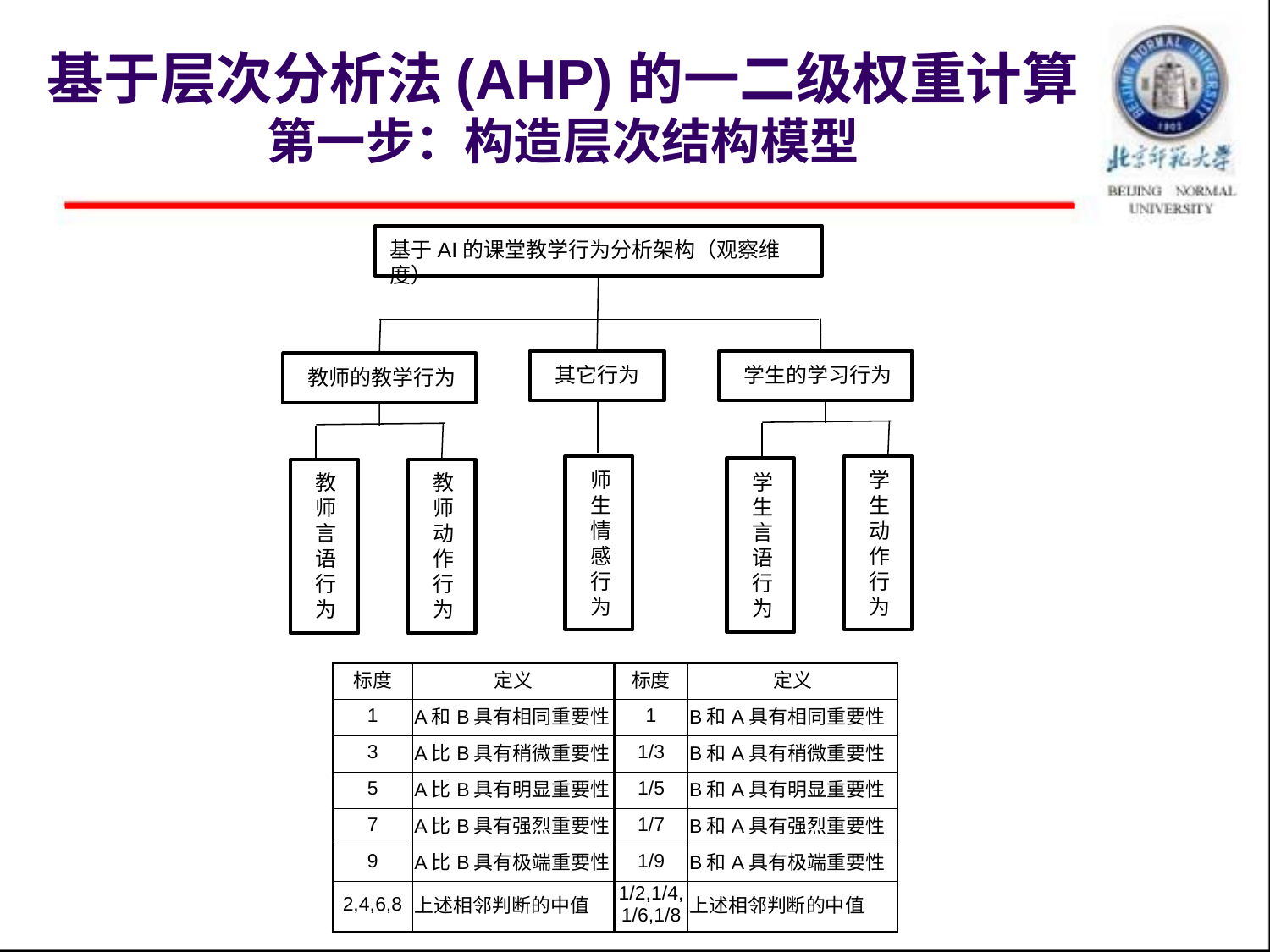

# 基于层次分析法(AHP)的一二级权重计算 第一步：构造层次结构模型

基于AI的课堂教学行为分析架构（观察维度）

其它行为
学生的学习行为
教师的教学行为

师生情感行为
学生动作行为
学生言语行为
教师言语行为
教师动作行为
| 标度 | 定义 | 标度 | 定义 |
| --- | --- | --- | --- |
| 1 | A和B具有相同重要性 | 1 | B和A具有相同重要性 |
| 3 | A比B具有稍微重要性 | 1/3 | B和A具有稍微重要性 |
| 5 | A比B具有明显重要性 | 1/5 | B和A具有明显重要性 |
| 7 | A比B具有强烈重要性 | 1/7 | B和A具有强烈重要性 |
| 9 | A比B具有极端重要性 | 1/9 | B和A具有极端重要性 |
| 2,4,6,8 | 上述相邻判断的中值 | 1/2,1/4,1/6,1/8 | 上述相邻判断的中值 |